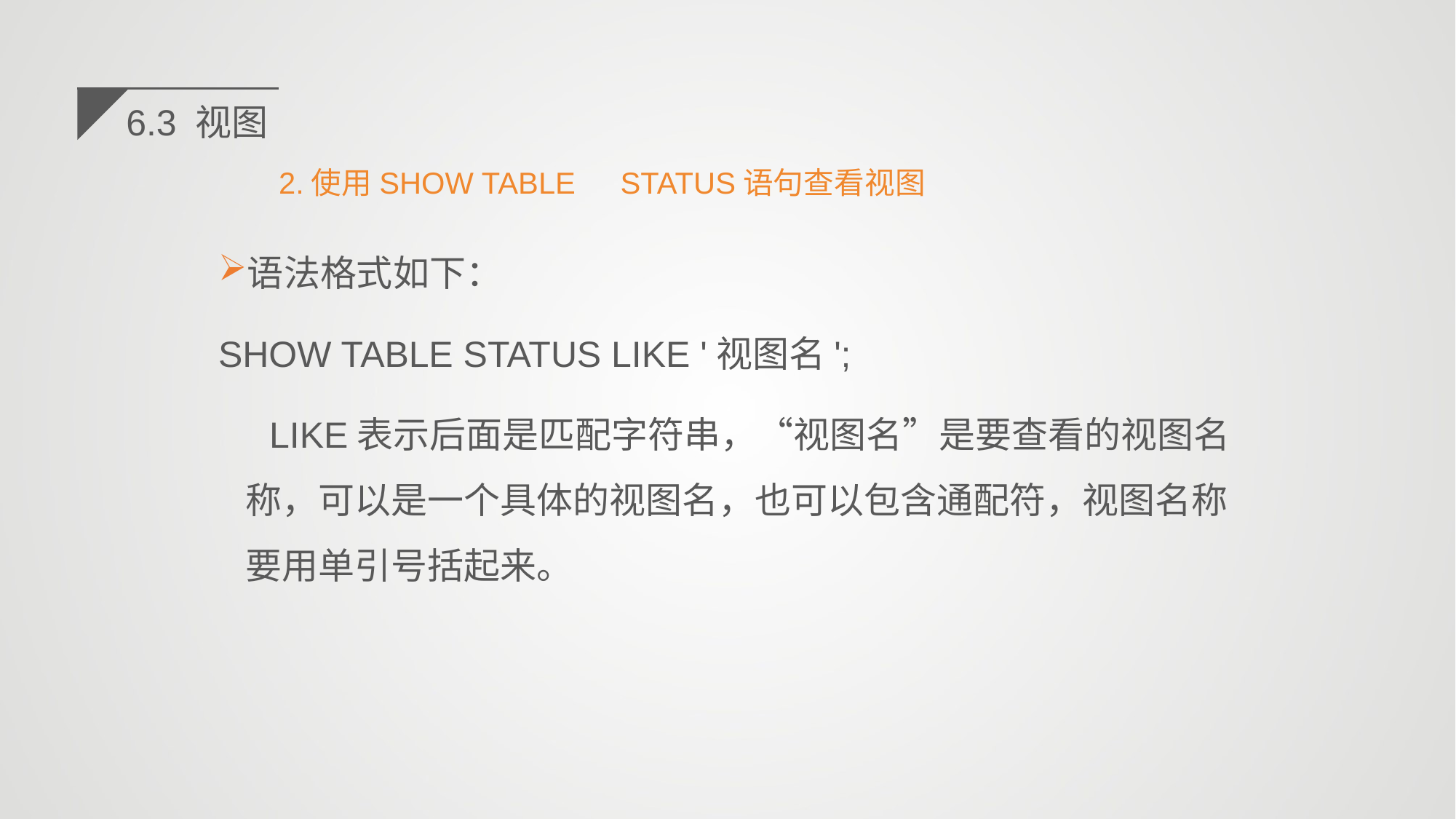

6.3 视图

2.使用SHOW TABLE　STATUS语句查看视图
语法格式如下：
SHOW TABLE STATUS LIKE '视图名';
     LIKE表示后面是匹配字符串，“视图名”是要查看的视图名称，可以是一个具体的视图名，也可以包含通配符，视图名称要用单引号括起来。